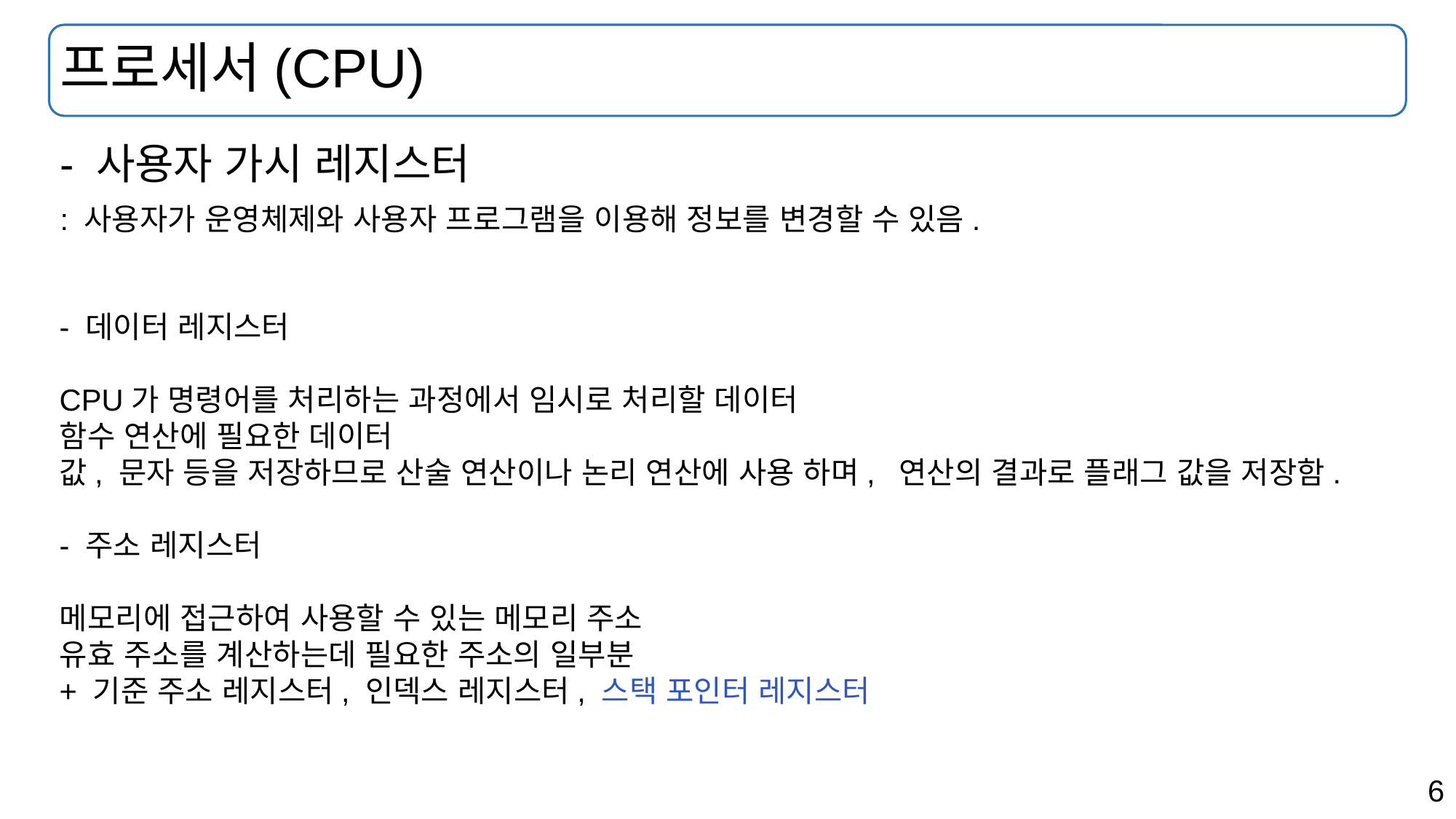

# 프로세서(CPU)
- 사용자 가시 레지스터
: 사용자가 운영체제와 사용자 프로그램을 이용해 정보를 변경할 수 있음.
- 데이터 레지스터

CPU가 명령어를 처리하는 과정에서 임시로 처리할 데이터
함수 연산에 필요한 데이터
값, 문자 등을 저장하므로 산술 연산이나 논리 연산에 사용 하며,  연산의 결과로 플래그 값을 저장함.

- 주소 레지스터

메모리에 접근하여 사용할 수 있는 메모리 주소
유효 주소를 계산하는데 필요한 주소의 일부분
+ 기준 주소 레지스터, 인덱스 레지스터, 스택 포인터 레지스터